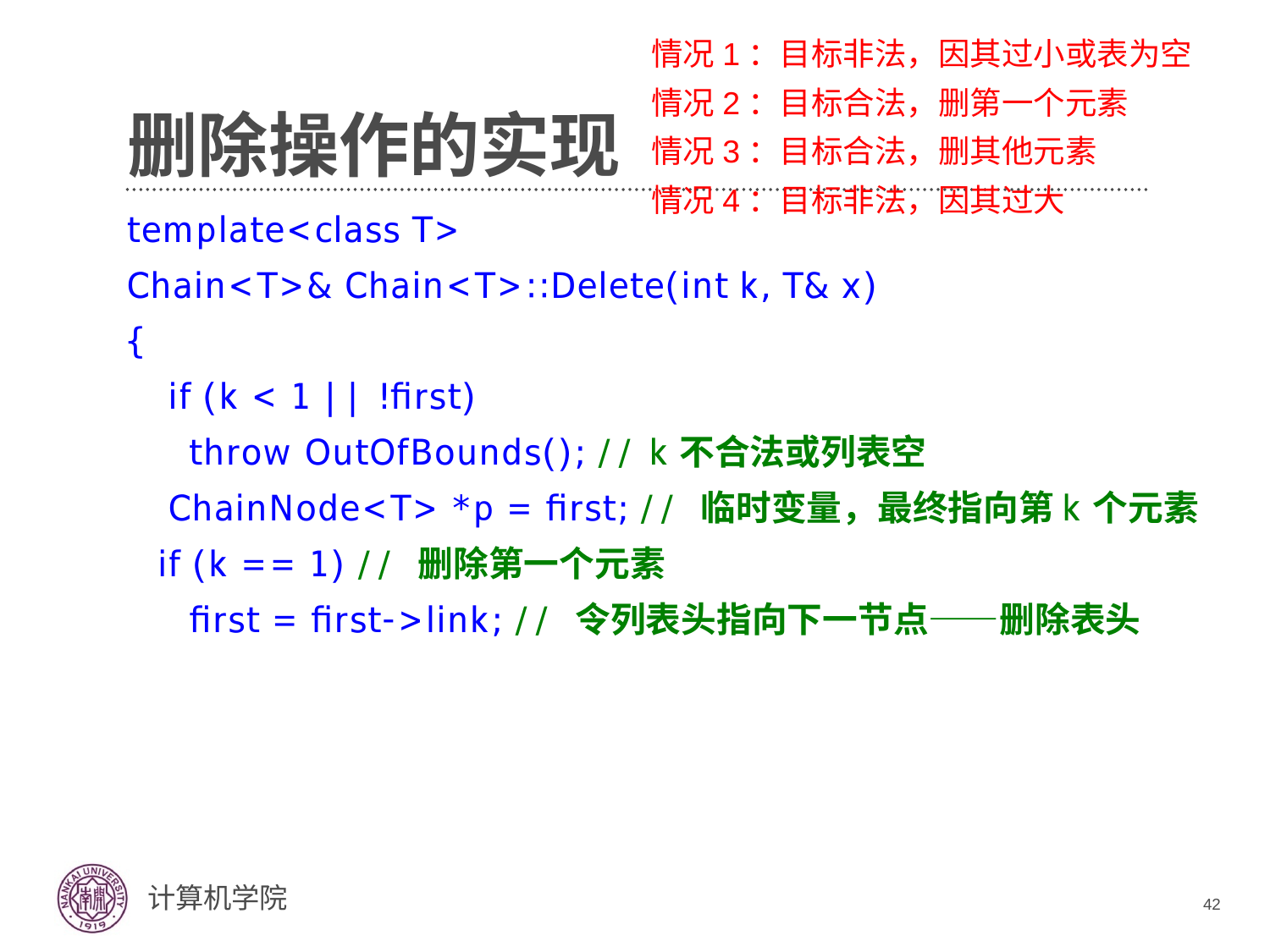

情况1：目标非法，因其过小或表为空
情况2：目标合法，删第一个元素
情况3：目标合法，删其他元素
情况4：目标非法，因其过大
# 删除操作的实现
template<class T>
Chain<T>& Chain<T>::Delete(int k, T& x)
{
    if (k < 1 || !first)
      throw OutOfBounds(); // k不合法或列表空
    ChainNode<T> *p = first; // 临时变量，最终指向第k个元素
   if (k == 1) // 删除第一个元素
      first = first->link; // 令列表头指向下一节点——删除表头
42